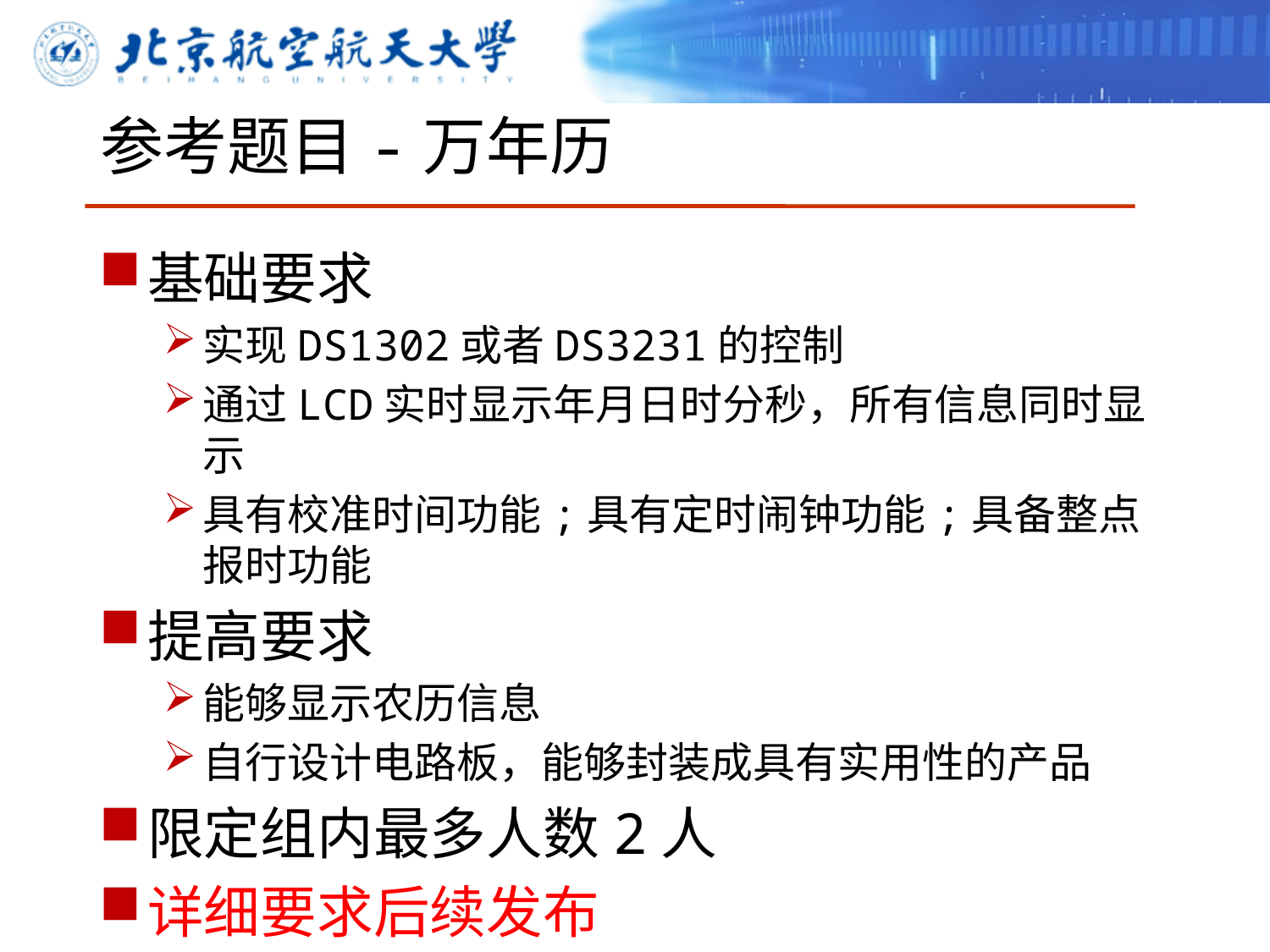

# 参考题目-万年历
基础要求
实现DS1302或者DS3231的控制
通过LCD实时显示年月日时分秒，所有信息同时显示
具有校准时间功能;具有定时闹钟功能;具备整点报时功能
提高要求
能够显示农历信息
自行设计电路板，能够封装成具有实用性的产品
限定组内最多人数2人
详细要求后续发布